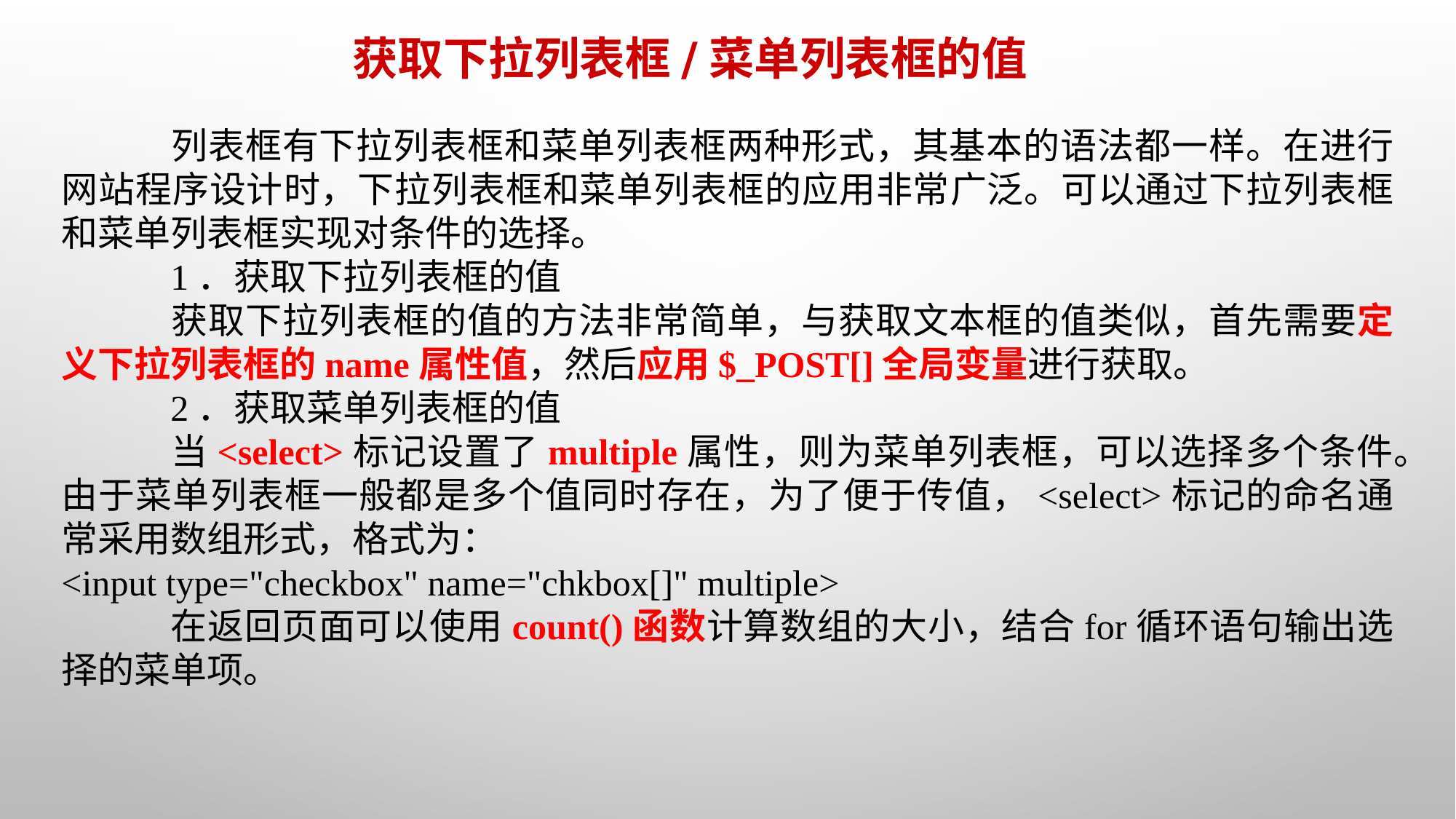

获取下拉列表框/菜单列表框的值
	列表框有下拉列表框和菜单列表框两种形式，其基本的语法都一样。在进行网站程序设计时，下拉列表框和菜单列表框的应用非常广泛。可以通过下拉列表框和菜单列表框实现对条件的选择。
	1．获取下拉列表框的值
	获取下拉列表框的值的方法非常简单，与获取文本框的值类似，首先需要定义下拉列表框的name属性值，然后应用$_POST[]全局变量进行获取。
	2．获取菜单列表框的值
	当<select>标记设置了multiple属性，则为菜单列表框，可以选择多个条件。由于菜单列表框一般都是多个值同时存在，为了便于传值，<select>标记的命名通常采用数组形式，格式为：
<input type="checkbox" name="chkbox[]" multiple>
	在返回页面可以使用count()函数计算数组的大小，结合for循环语句输出选择的菜单项。